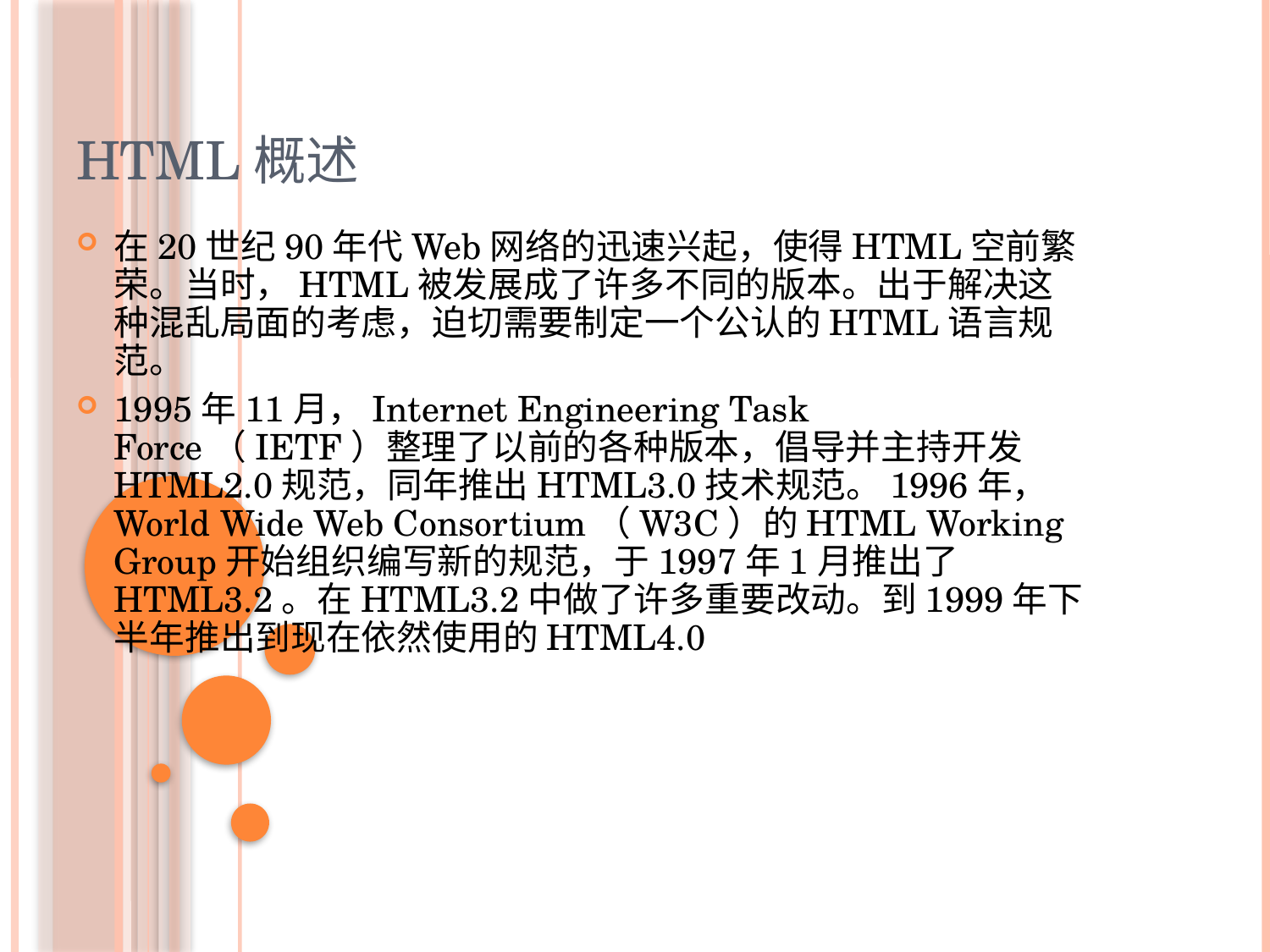

HTML概述
在20世纪90年代Web网络的迅速兴起，使得HTML空前繁荣。当时，HTML被发展成了许多不同的版本。出于解决这种混乱局面的考虑，迫切需要制定一个公认的HTML语言规范。
1995年11月，Internet Engineering Task Force（IETF）整理了以前的各种版本，倡导并主持开发HTML2.0规范，同年推出HTML3.0技术规范。1996年，World Wide Web Consortium（W3C）的HTML Working Group开始组织编写新的规范，于1997年1月推出了HTML3.2。在HTML3.2中做了许多重要改动。到1999年下半年推出到现在依然使用的HTML4.0